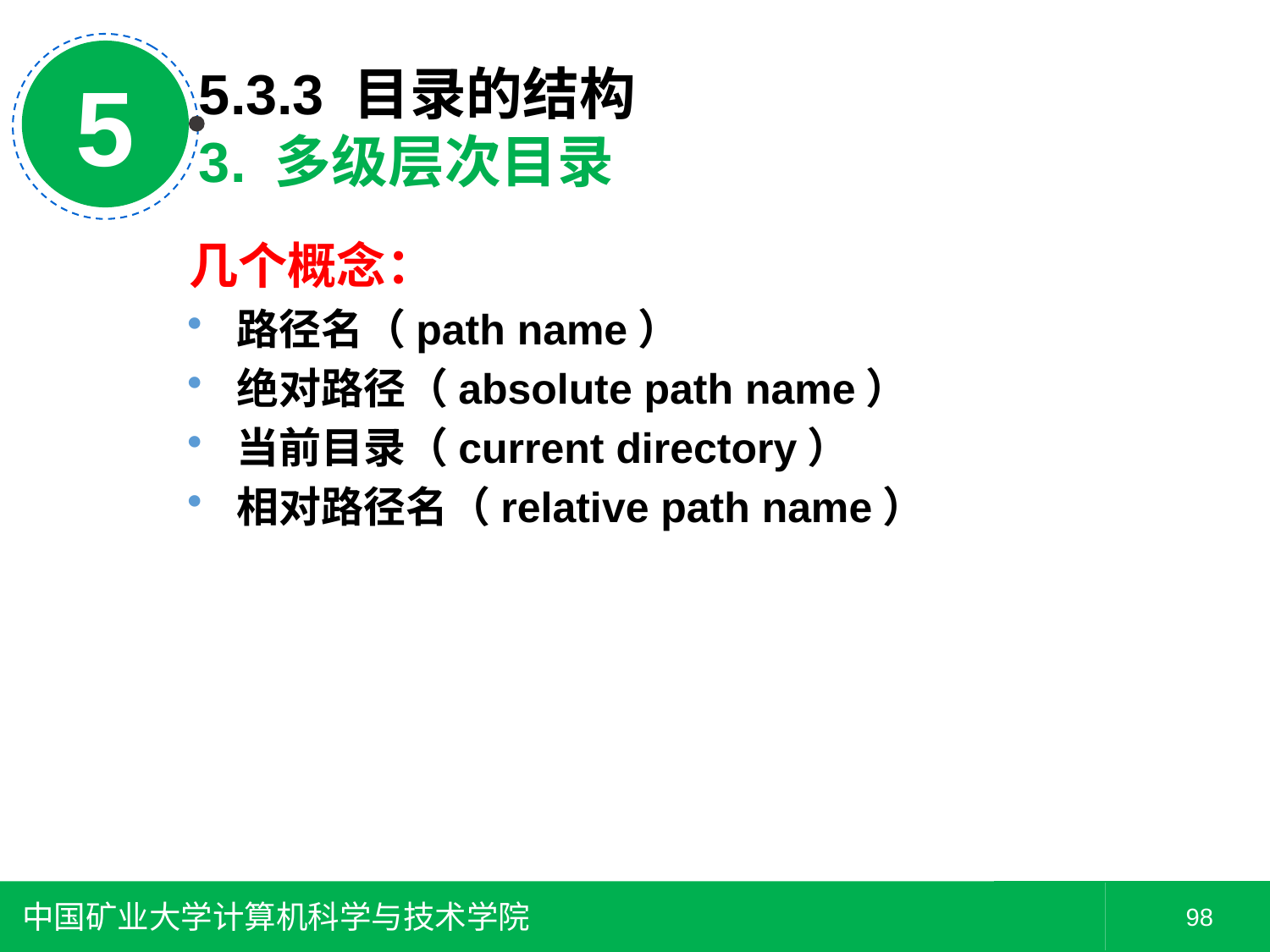

5
5.3.3 目录的结构
3. 多级层次目录

几个概念：
路径名（path name）
绝对路径（absolute path name）
当前目录（current directory）
相对路径名（relative path name）